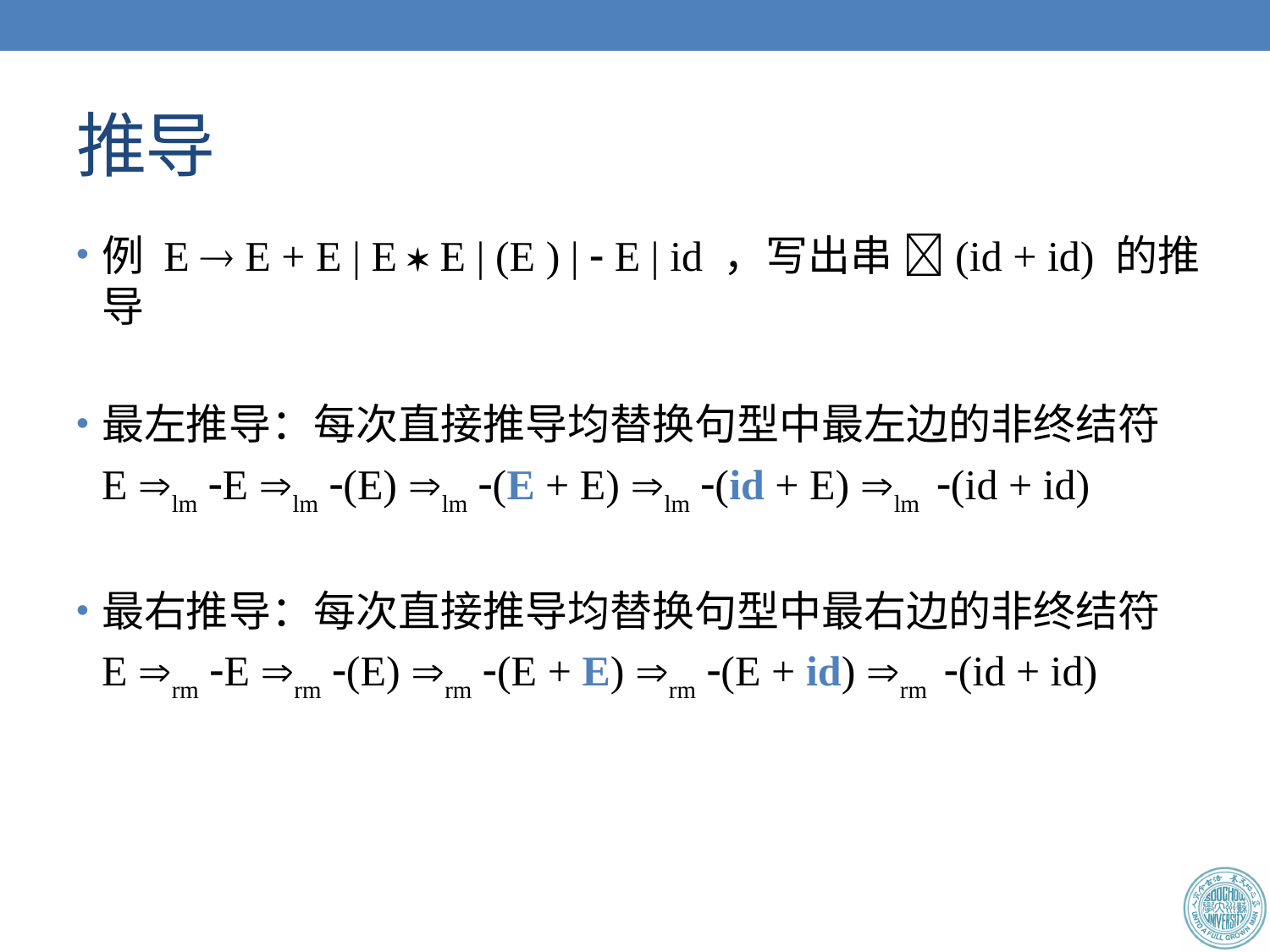

# 推导
例 E → E + E | E ∗ E | (E ) | − E | id ，写出串 −(id + id) 的推导

最左推导：每次直接推导均替换句型中最左边的非终结符
	E ⇒lm −E ⇒lm −(E) ⇒lm −(E + E) ⇒lm −(id + E) ⇒lm  −(id + id)

最右推导：每次直接推导均替换句型中最右边的非终结符
	E ⇒rm −E ⇒rm −(E) ⇒rm −(E + E) ⇒rm −(E + id) ⇒rm  −(id + id)